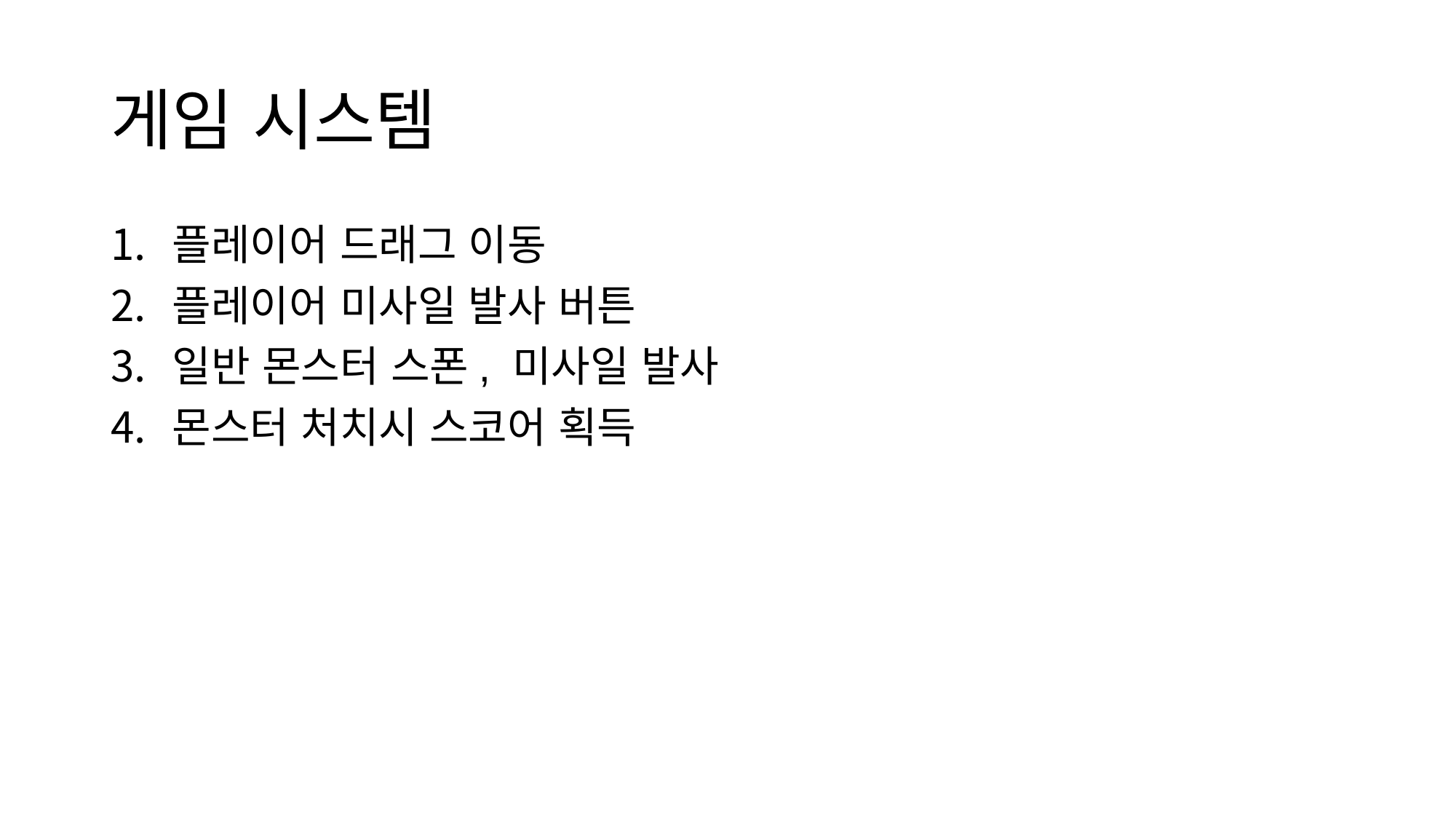

# 게임 시스템
플레이어 드래그 이동
플레이어 미사일 발사 버튼
일반 몬스터 스폰, 미사일 발사
몬스터 처치시 스코어 획득